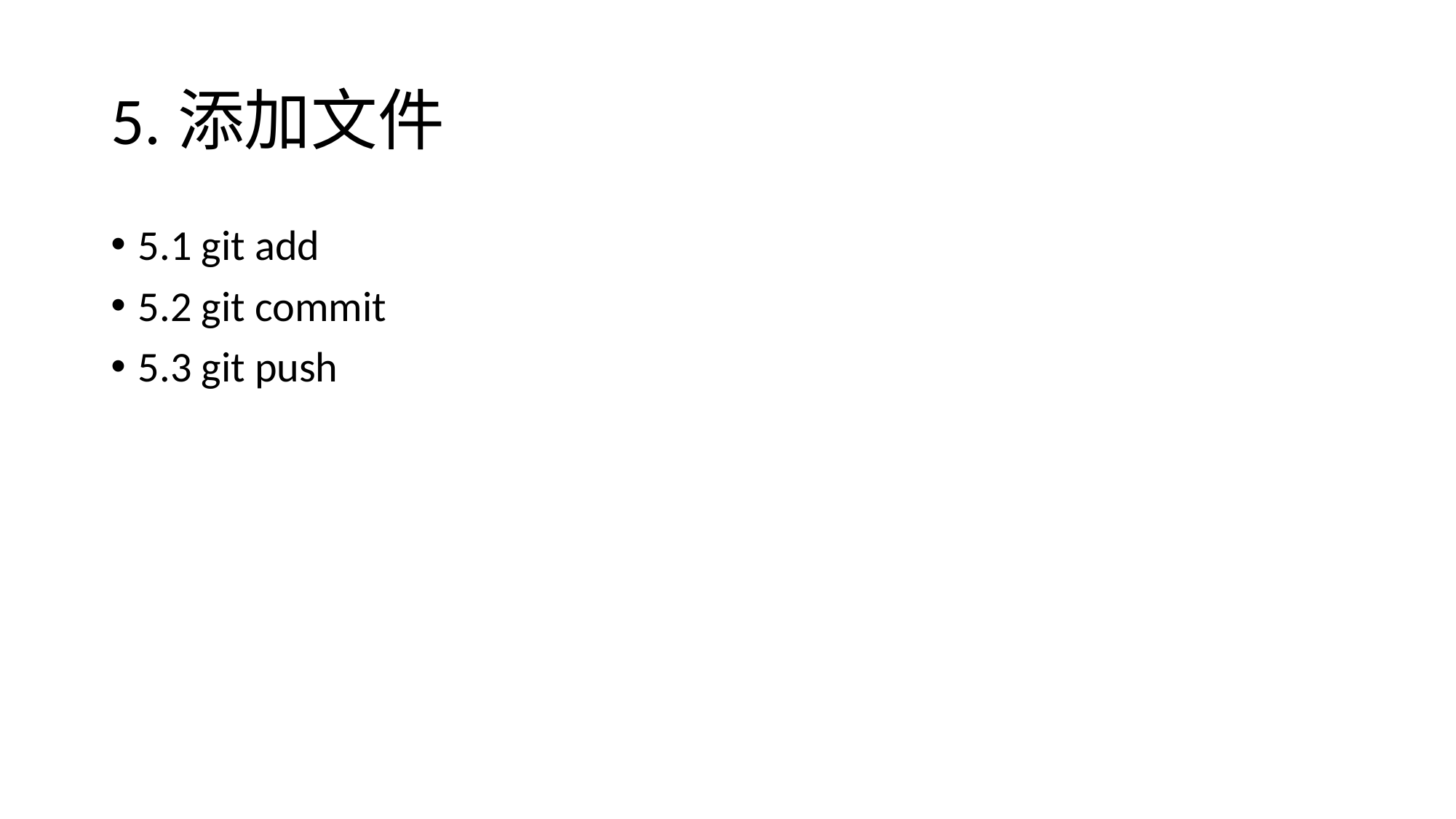

# 5.添加文件
5.1 git add
5.2 git commit
5.3 git push